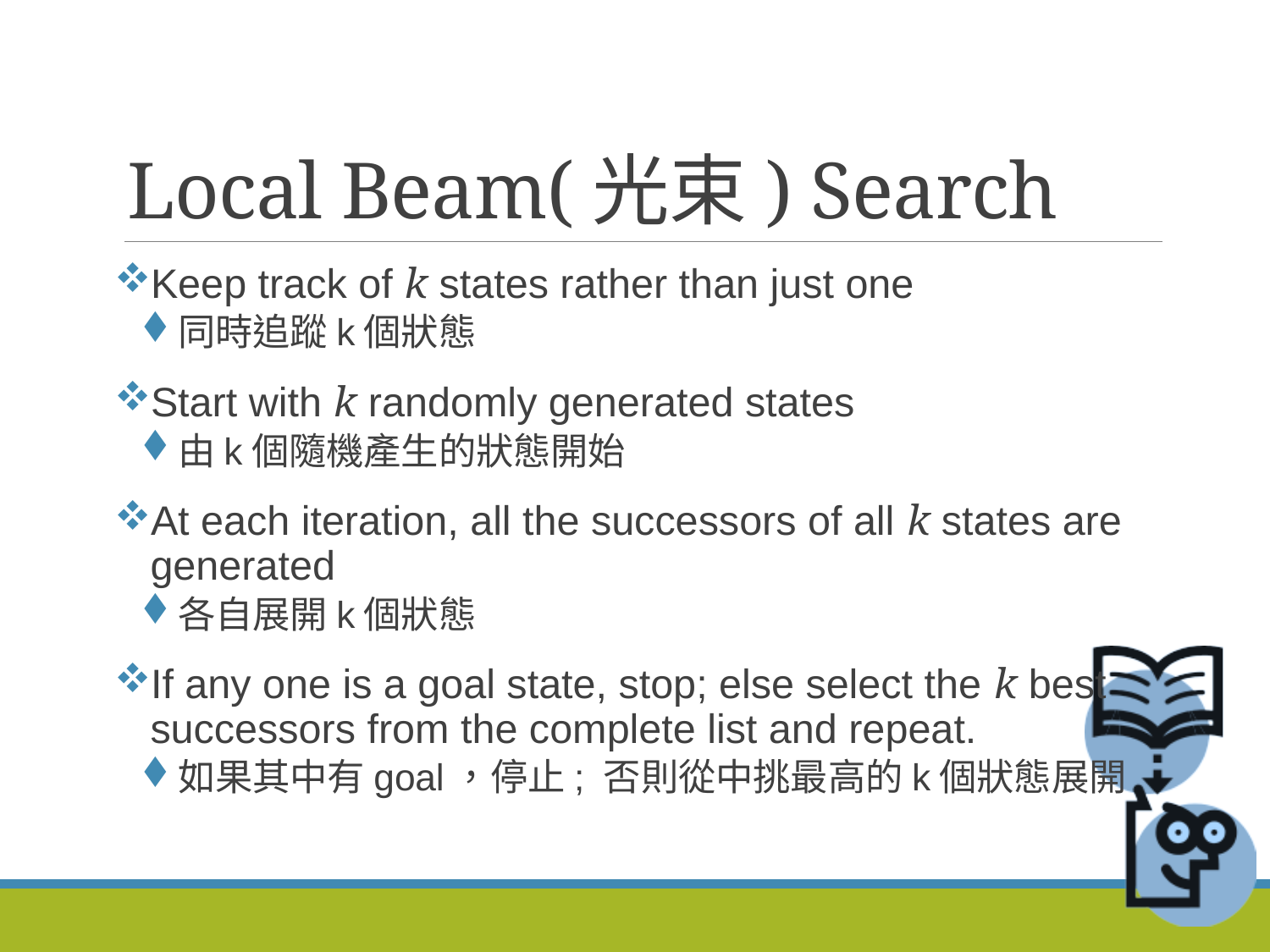

# Local Beam(光束) Search
Keep track of k states rather than just one
同時追蹤k個狀態
Start with k randomly generated states
由k個隨機產生的狀態開始
At each iteration, all the successors of all k states are generated
各自展開k個狀態
If any one is a goal state, stop; else select the k best successors from the complete list and repeat.
如果其中有goal，停止; 否則從中挑最高的k個狀態展開